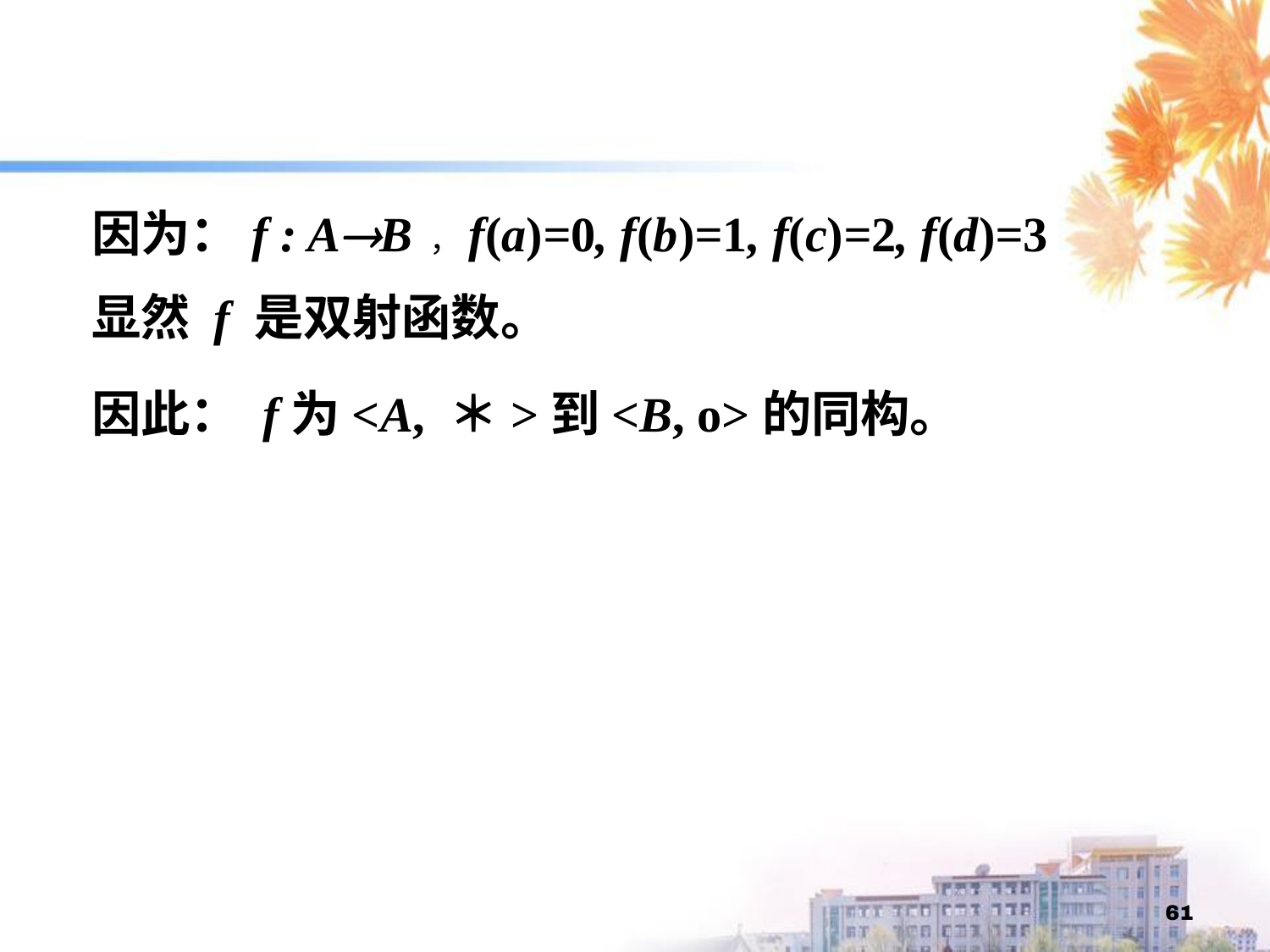

因为：f : A→B ，f(a)=0, f(b)=1, f(c)=2, f(d)=3
显然 f 是双射函数。

因此： f为<A, ＊>到<B, o>的同构。
61